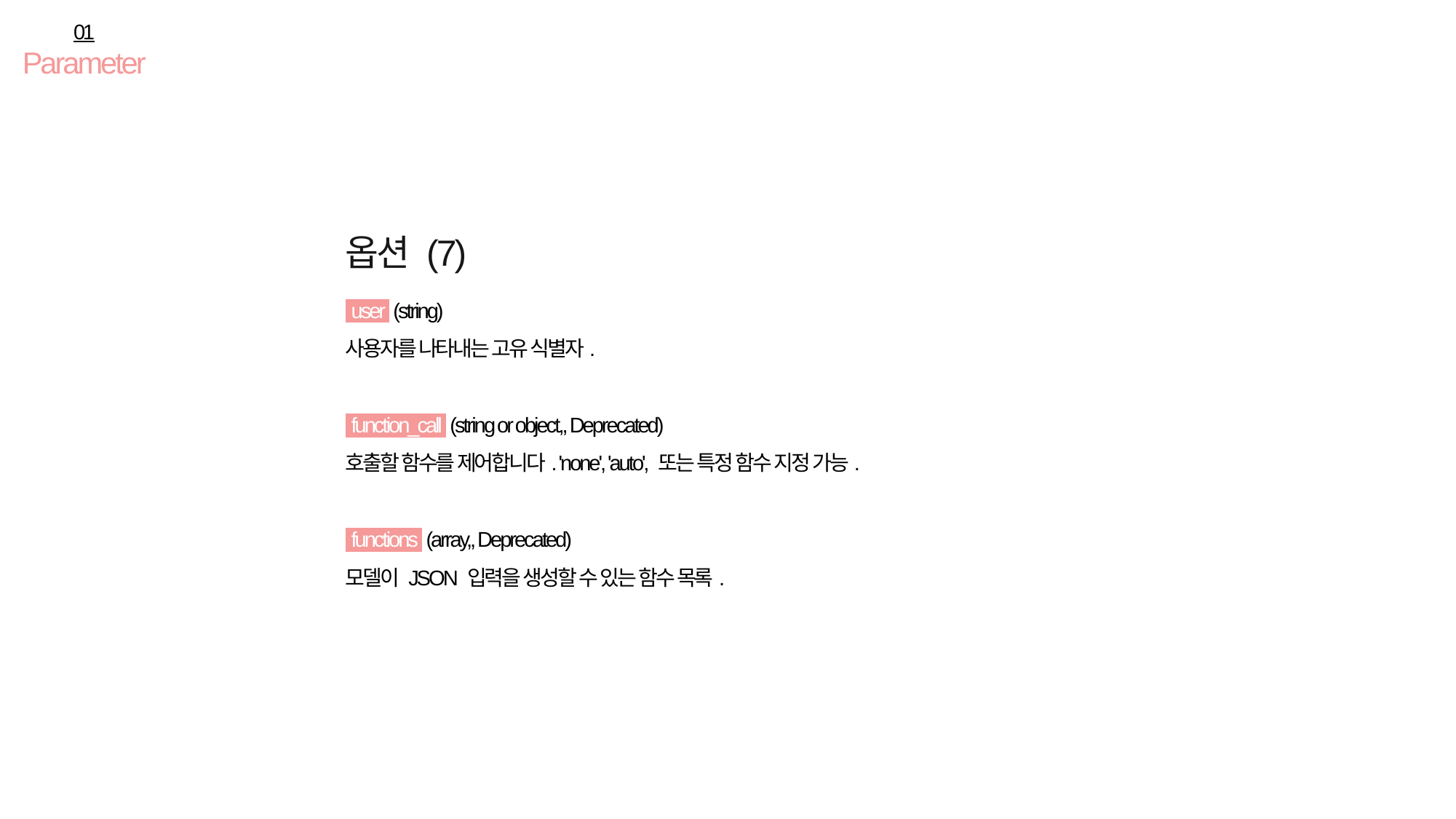

01
Parameter

옵션 (7)
 user  (string)
사용자를 나타내는 고유 식별자.

 function_call  (string or object,, Deprecated)
호출할 함수를 제어합니다. 'none', 'auto', 또는 특정 함수 지정 가능.

 functions  (array,, Deprecated)
모델이 JSON 입력을 생성할 수 있는 함수 목록.